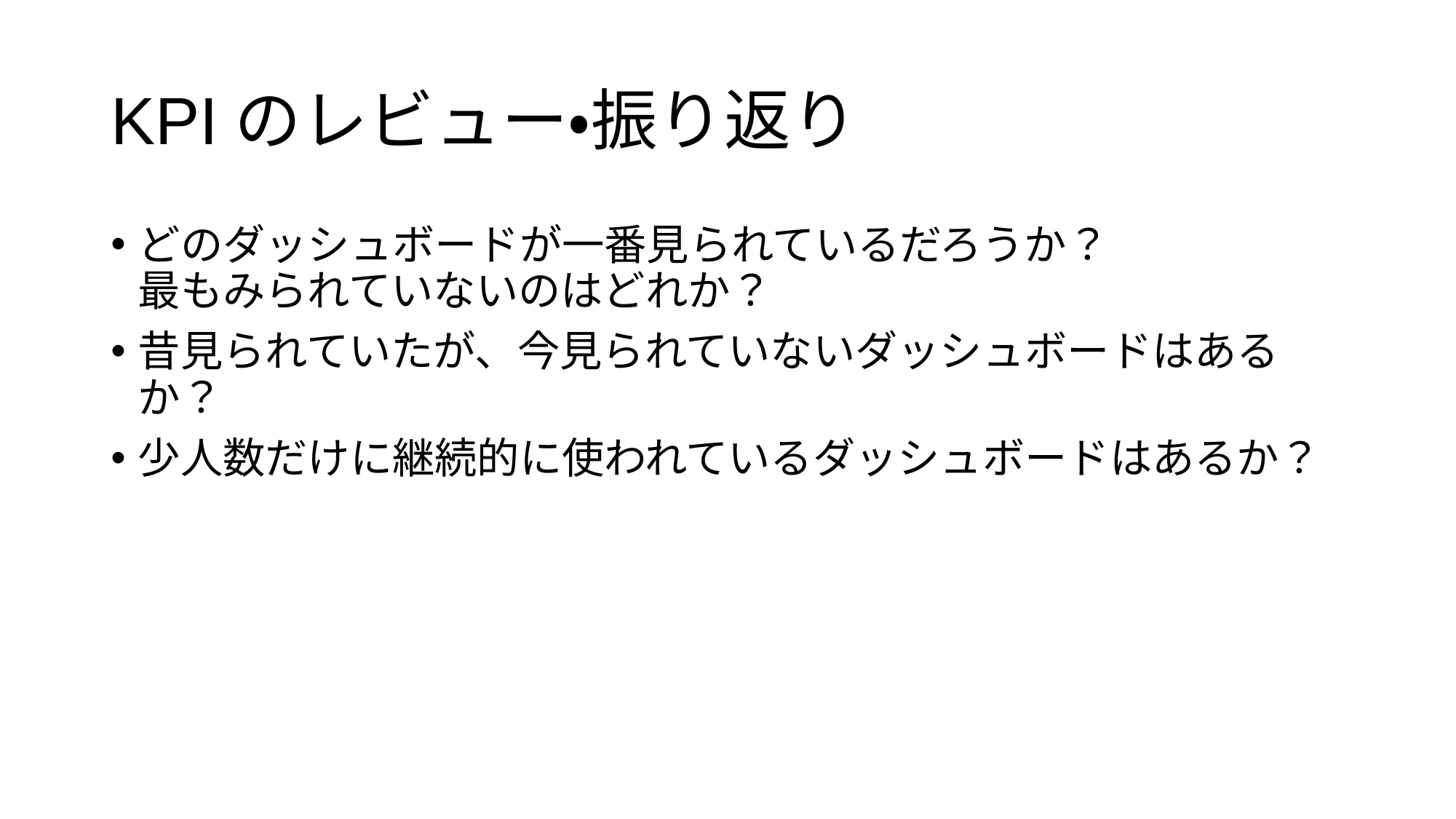

# KPIのレビュー・振り返り
どのダッシュボードが一番見られているだろうか？
最もみられていないのはどれか？
昔見られていたが、今見られていないダッシュボードはあるか？
少人数だけに継続的に使われているダッシュボードはあるか？